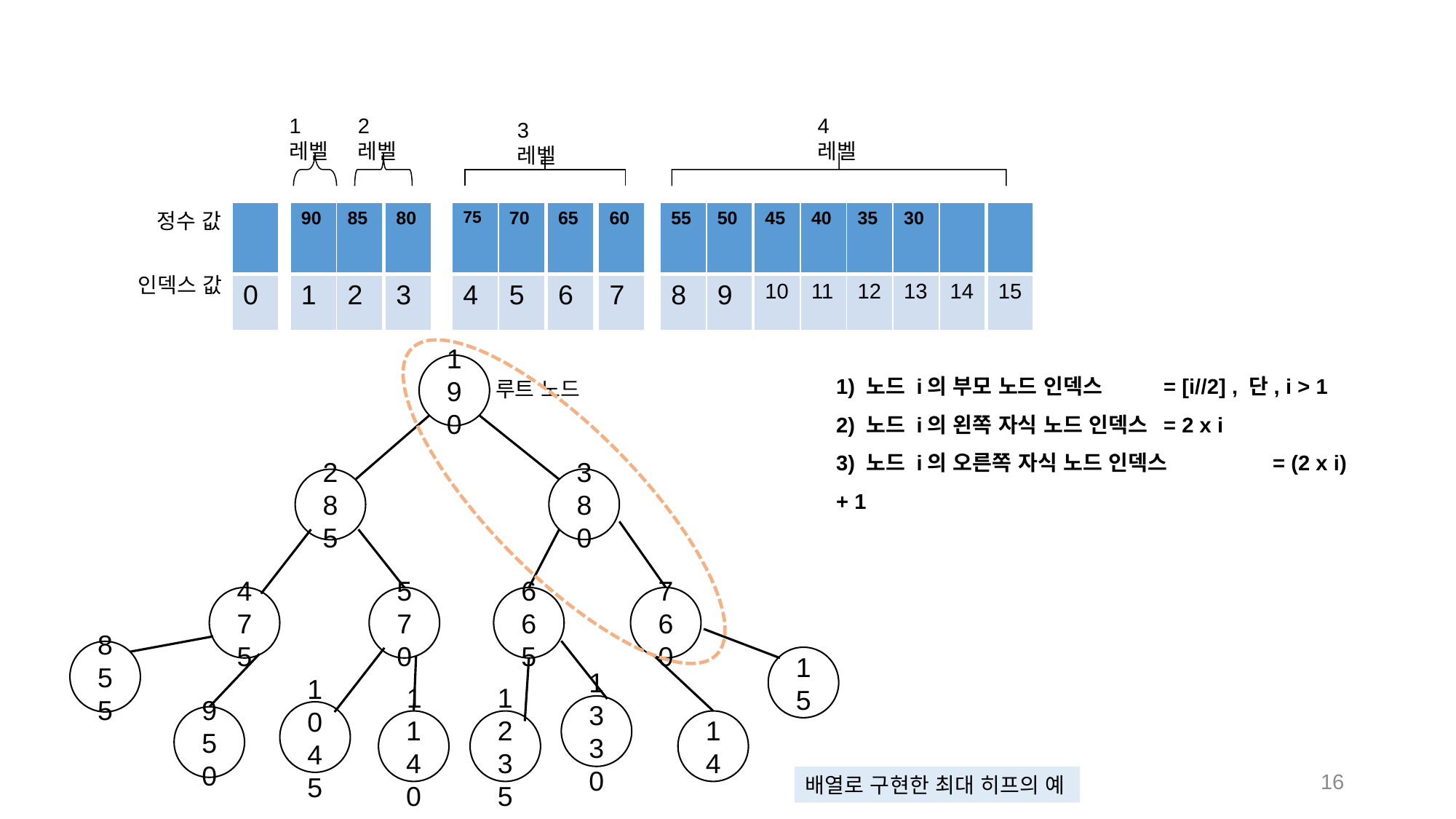

1레벨
2레벨
4레벨
3레벨

| 80 |
| --- |
| 3 |
| 65 |
| --- |
| 6 |
| 60 |
| --- |
| 7 |
|  |
| --- |
| 15 |
| 55 |
| --- |
| 8 |
| 50 |
| --- |
| 9 |
| 45 |
| --- |
| 10 |
| 40 |
| --- |
| 11 |
| 35 |
| --- |
| 12 |
| 30 |
| --- |
| 13 |
|  |
| --- |
| 14 |
| 85 |
| --- |
| 2 |
| 75 |
| --- |
| 4 |
| 70 |
| --- |
| 5 |
| 90 |
| --- |
| 1 |
|  |
| --- |
| 0 |
정수 값
인덱스 값

1
90
1) 노드 i의 부모 노드 인덱스	= [i//2] , 단, i > 1
2) 노드 i의 왼쪽 자식 노드 인덱스	= 2 x i
3) 노드 i의 오른쪽 자식 노드 인덱스	= (2 x i) + 1
루트 노드
3
80
2
85
4
75
5
70
6
65
7
60
8
55
15
13
30
10
45
9
50
11
40
12
35
14
16
배열로 구현한 최대 히프의 예